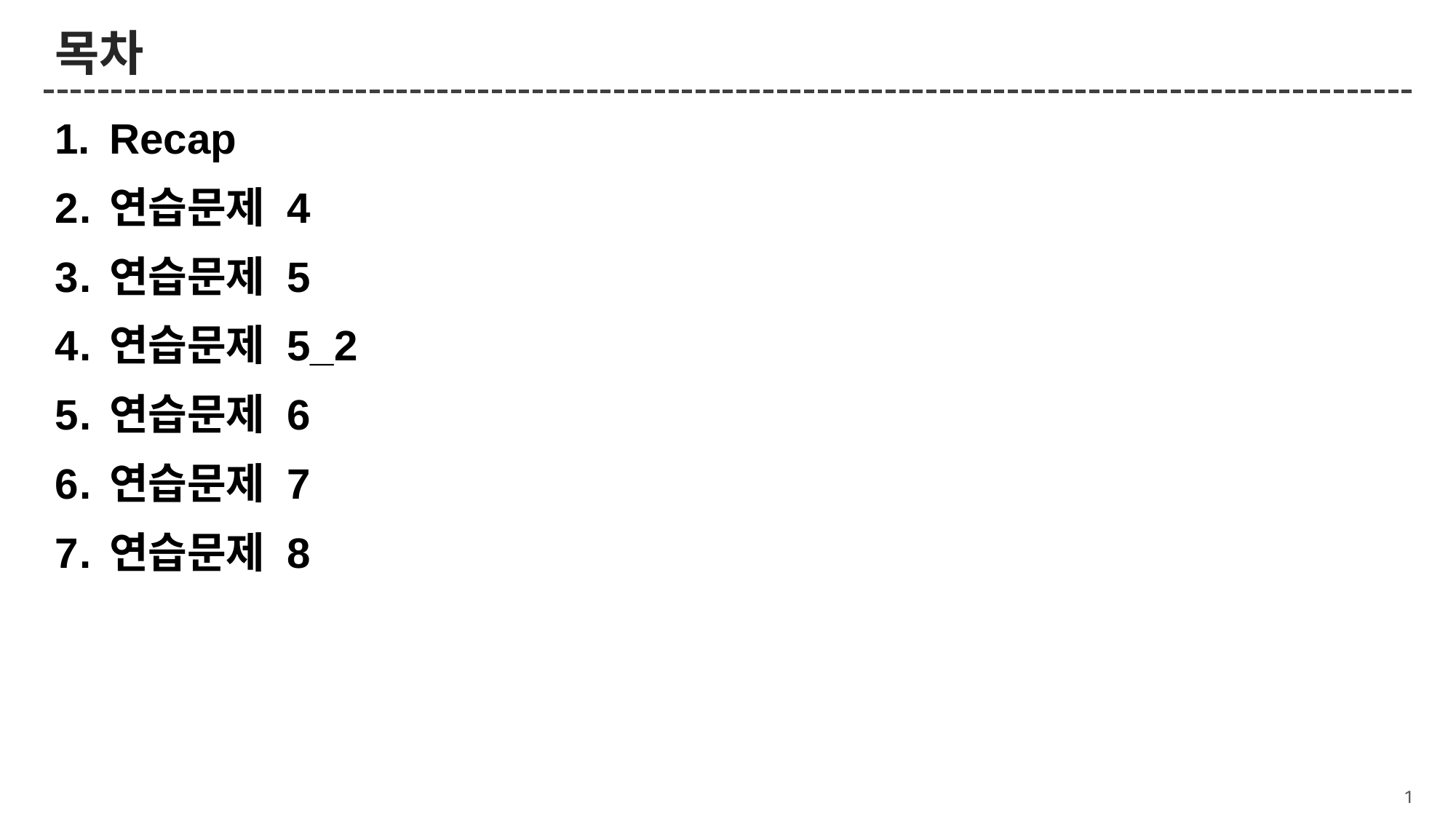

# 목차
Recap
연습문제 4
연습문제 5
연습문제 5_2
연습문제 6
연습문제 7
연습문제 8